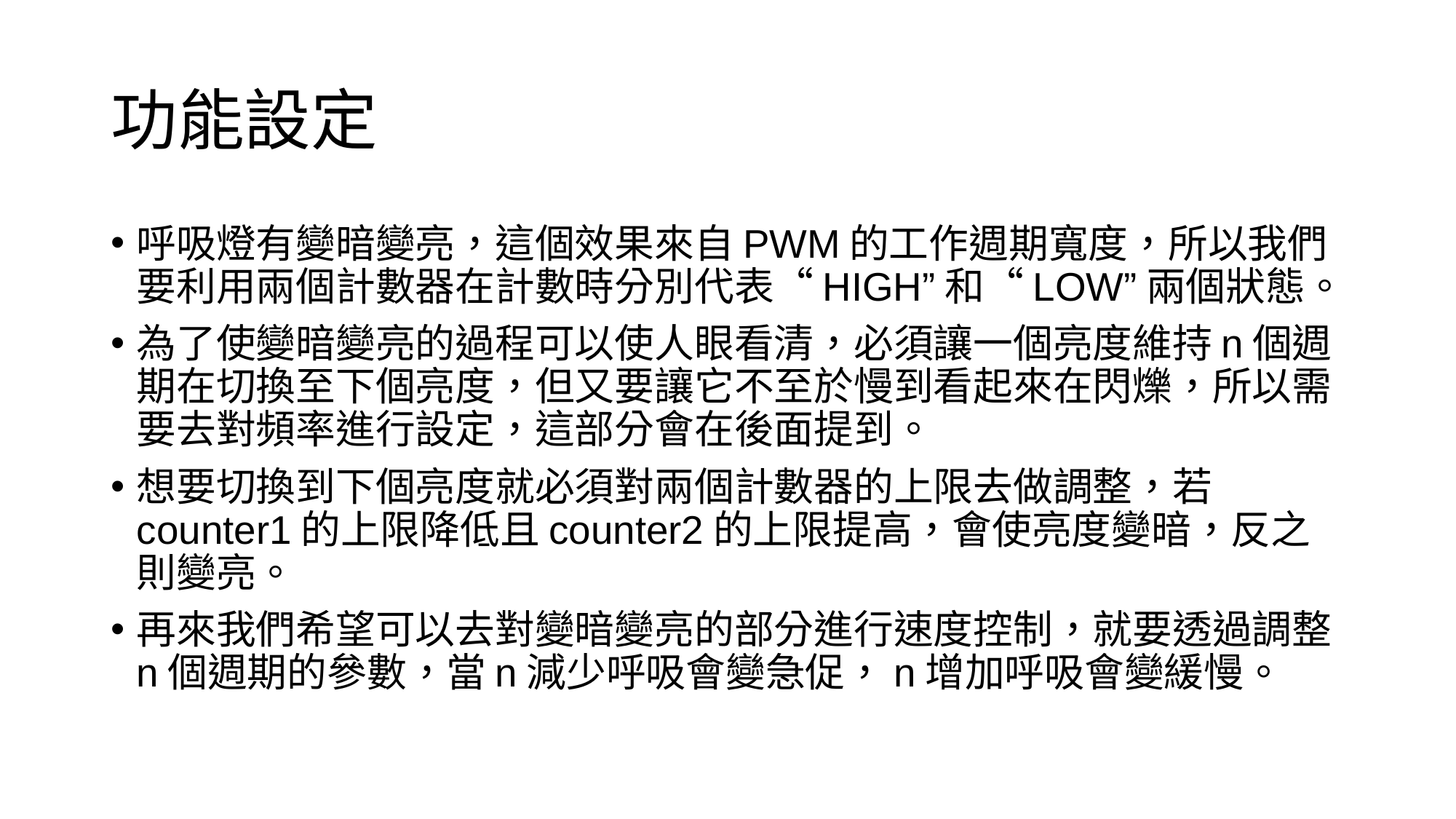

# 功能設定
呼吸燈有變暗變亮，這個效果來自PWM的工作週期寬度，所以我們要利用兩個計數器在計數時分別代表“HIGH”和“LOW”兩個狀態。
為了使變暗變亮的過程可以使人眼看清，必須讓一個亮度維持n個週期在切換至下個亮度，但又要讓它不至於慢到看起來在閃爍，所以需要去對頻率進行設定，這部分會在後面提到。
想要切換到下個亮度就必須對兩個計數器的上限去做調整，若counter1的上限降低且counter2的上限提高，會使亮度變暗，反之則變亮。
再來我們希望可以去對變暗變亮的部分進行速度控制，就要透過調整n個週期的參數，當n減少呼吸會變急促，n增加呼吸會變緩慢。